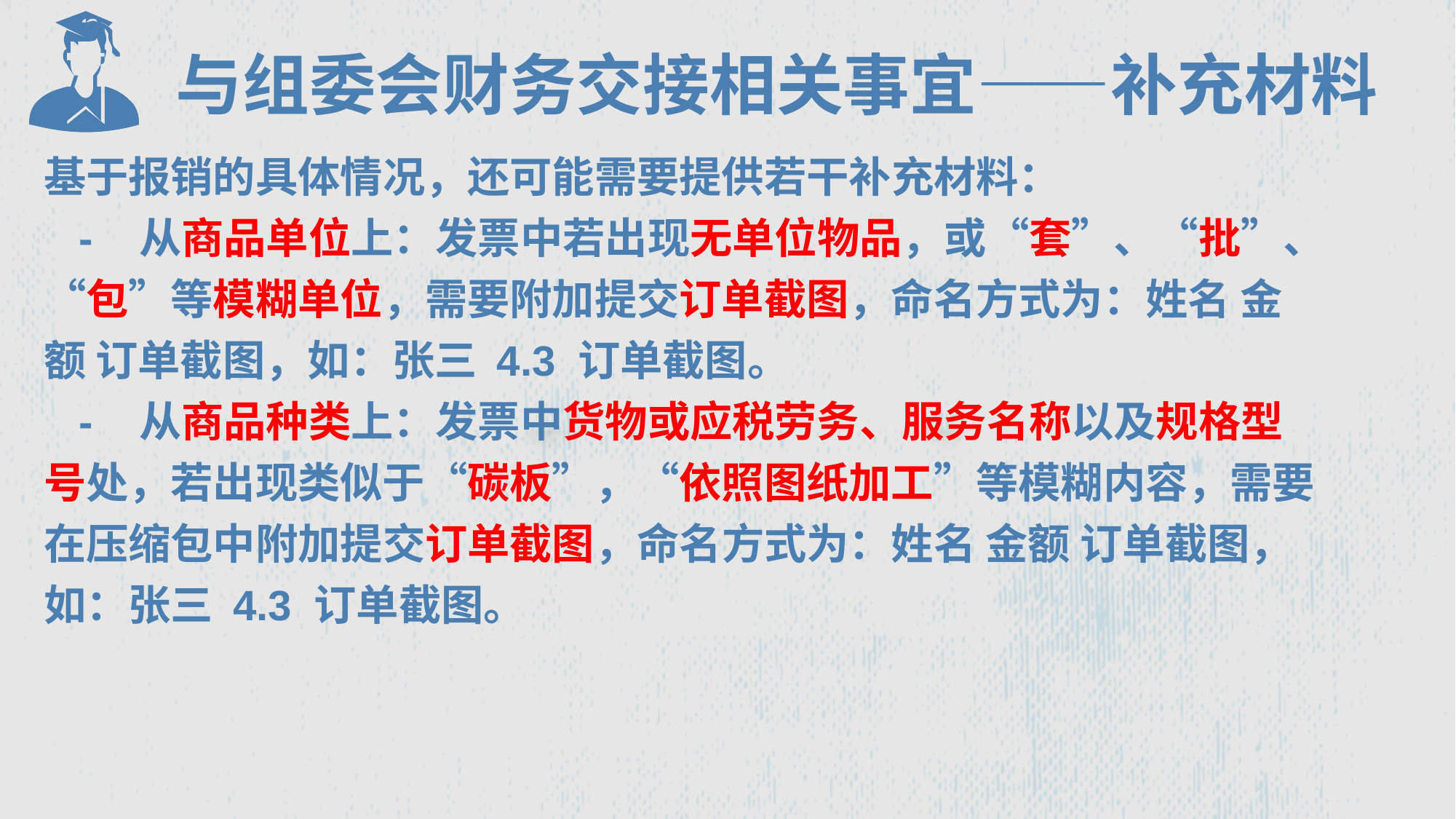

与组委会财务交接相关事宜——补充材料
基于报销的具体情况，还可能需要提供若干补充材料：
   -   从商品单位上：发票中若出现无单位物品，或“套”、“批”、“包”等模糊单位，需要附加提交订单截图，命名方式为：姓名 金额 订单截图，如：张三 4.3 订单截图。
   -   从商品种类上：发票中货物或应税劳务、服务名称以及规格型号处，若出现类似于“碳板”，“依照图纸加工”等模糊内容，需要在压缩包中附加提交订单截图，命名方式为：姓名 金额 订单截图，如：张三 4.3 订单截图。